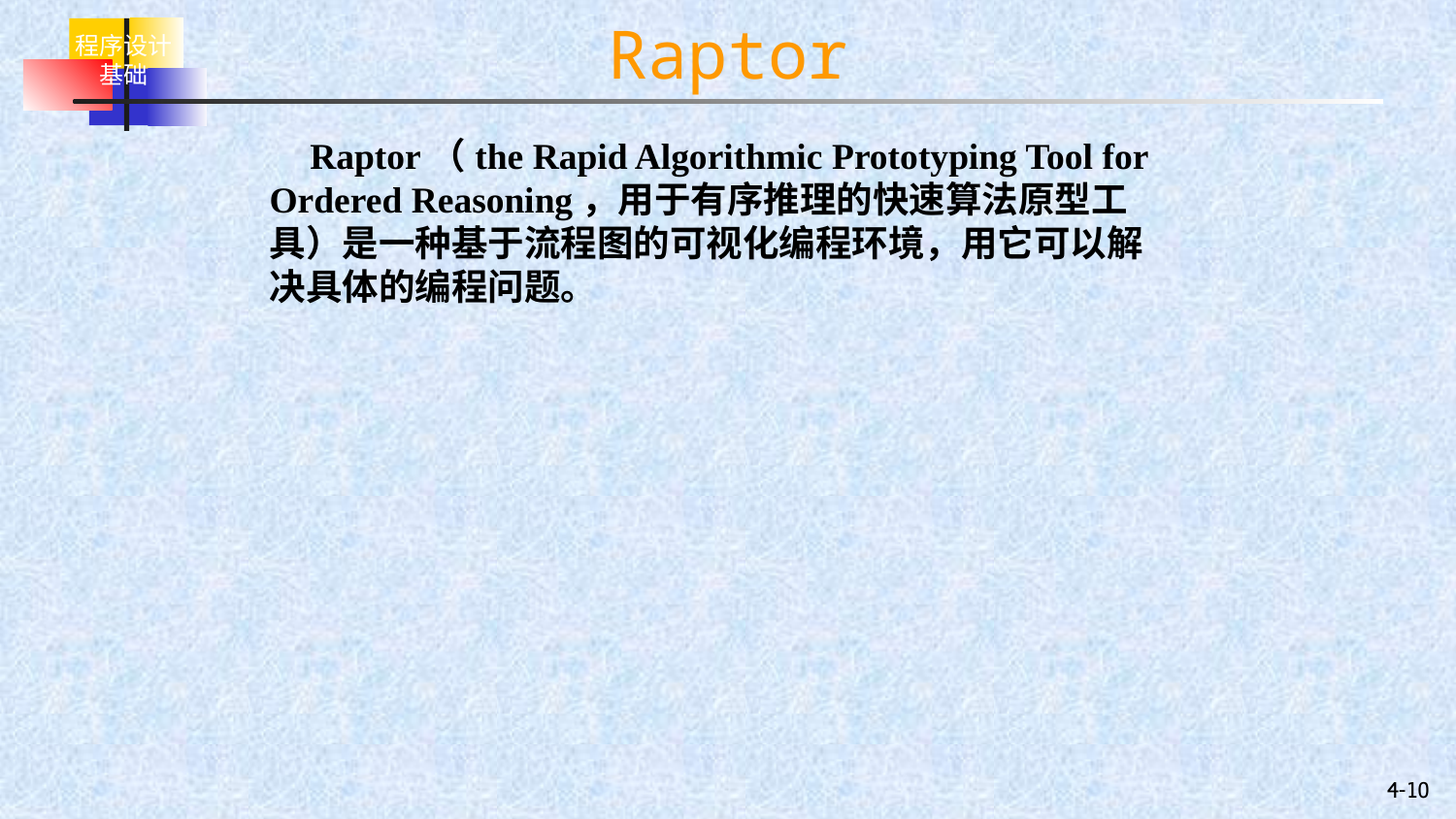

# Raptor
    Raptor（the Rapid Algorithmic Prototyping Tool for Ordered Reasoning，用于有序推理的快速算法原型工具）是一种基于流程图的可视化编程环境，用它可以解决具体的编程问题。
4-10